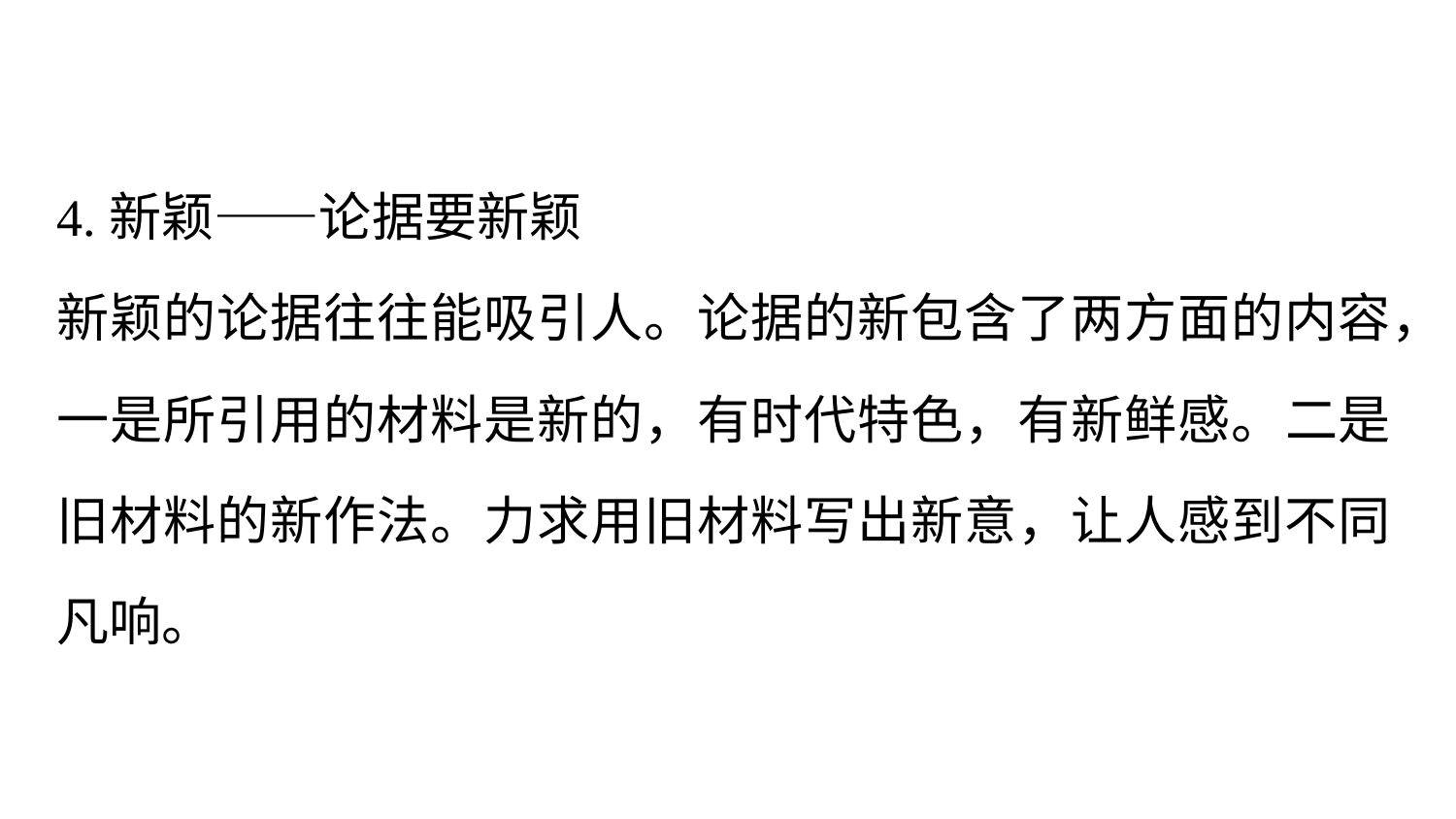

4.新颖——论据要新颖
新颖的论据往往能吸引人。论据的新包含了两方面的内容，一是所引用的材料是新的，有时代特色，有新鲜感。二是旧材料的新作法。力求用旧材料写出新意，让人感到不同凡响。